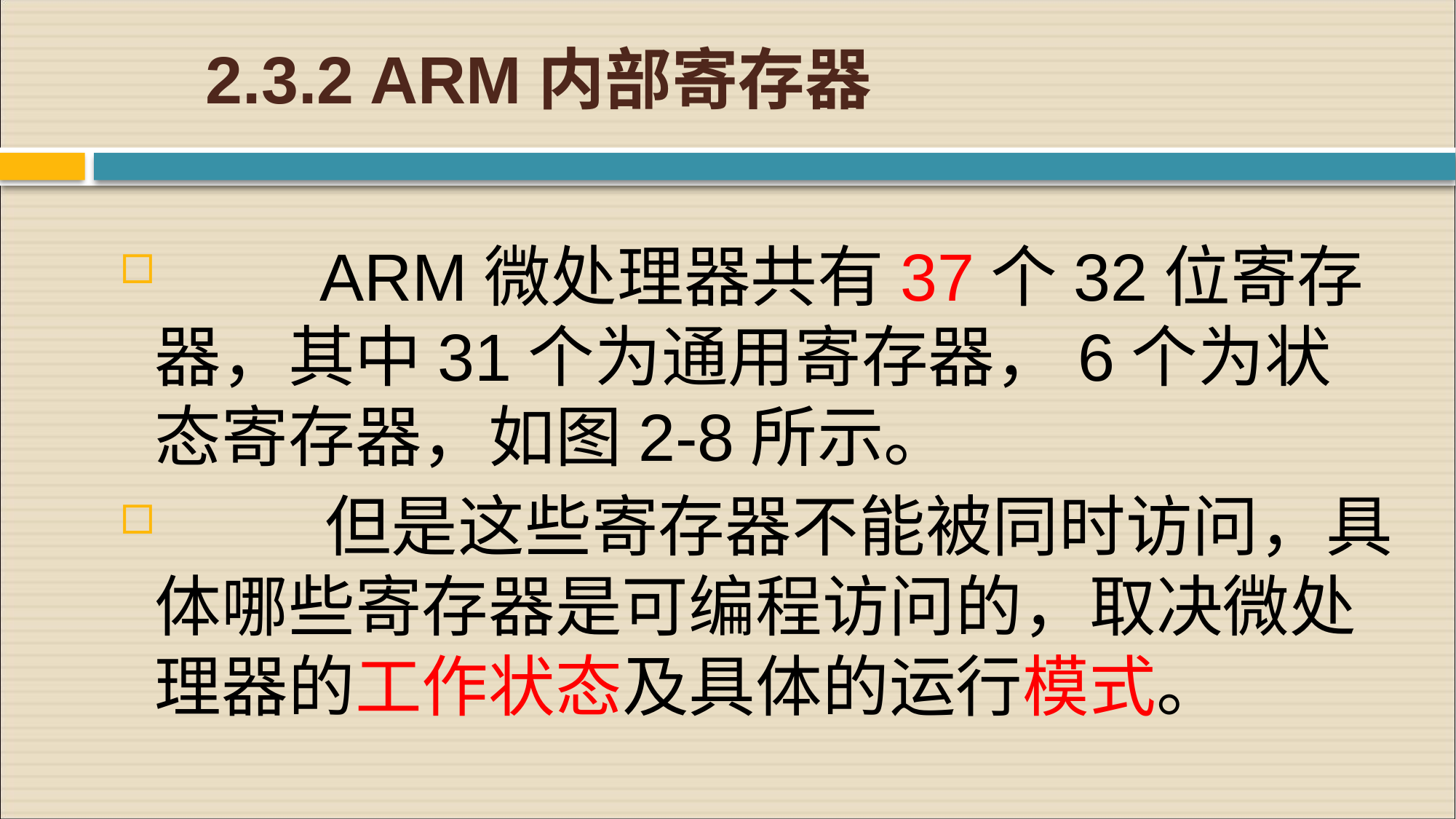

# 2.3.2 ARM内部寄存器
	   ARM微处理器共有37个32位寄存器，其中31个为通用寄存器，6个为状态寄存器，如图2-8所示。
	   但是这些寄存器不能被同时访问，具体哪些寄存器是可编程访问的，取决微处理器的工作状态及具体的运行模式。